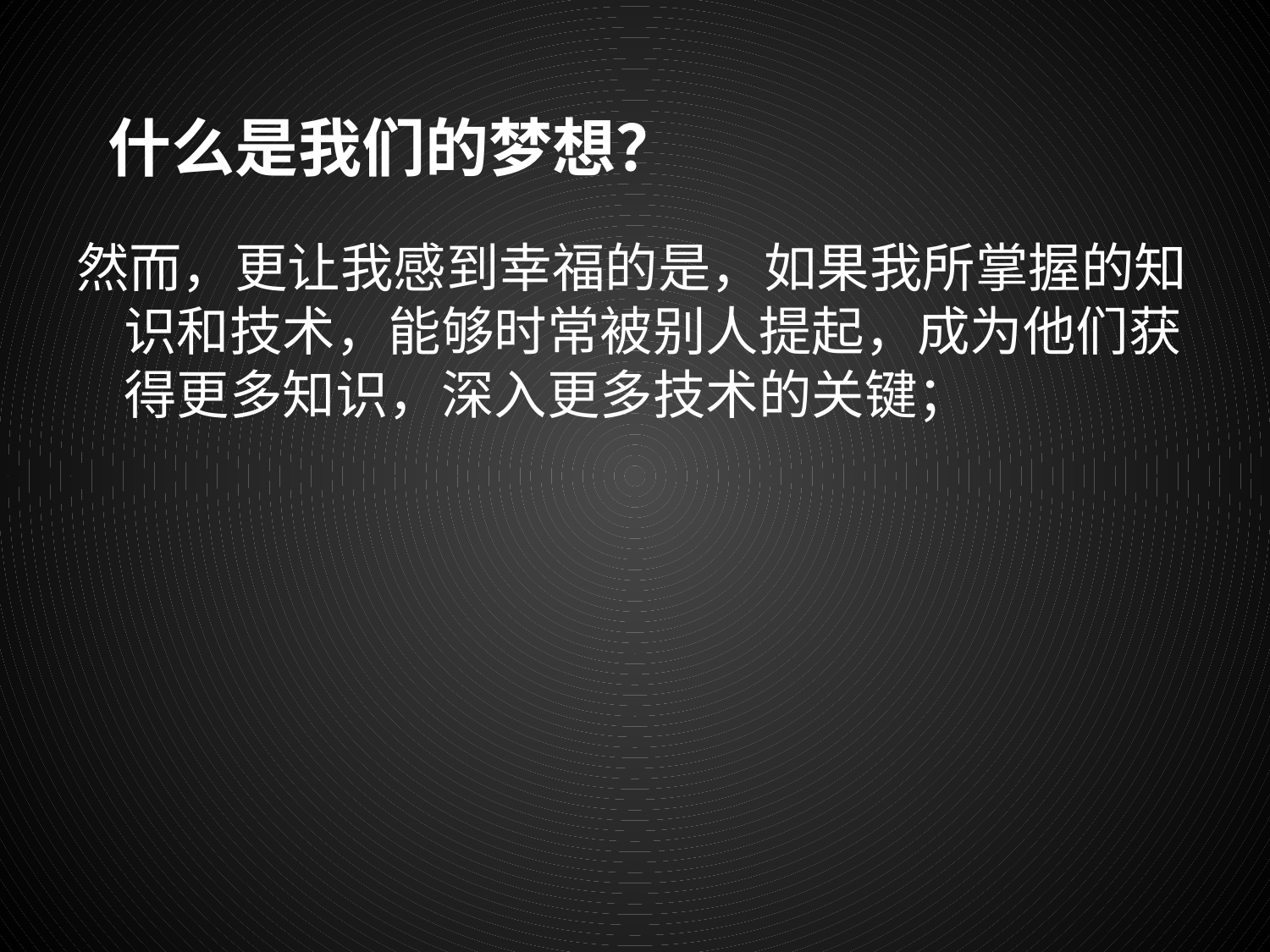

# 什么是我们的梦想？
然而，更让我感到幸福的是，如果我所掌握的知识和技术，能够时常被别人提起，成为他们获得更多知识，深入更多技术的关键；